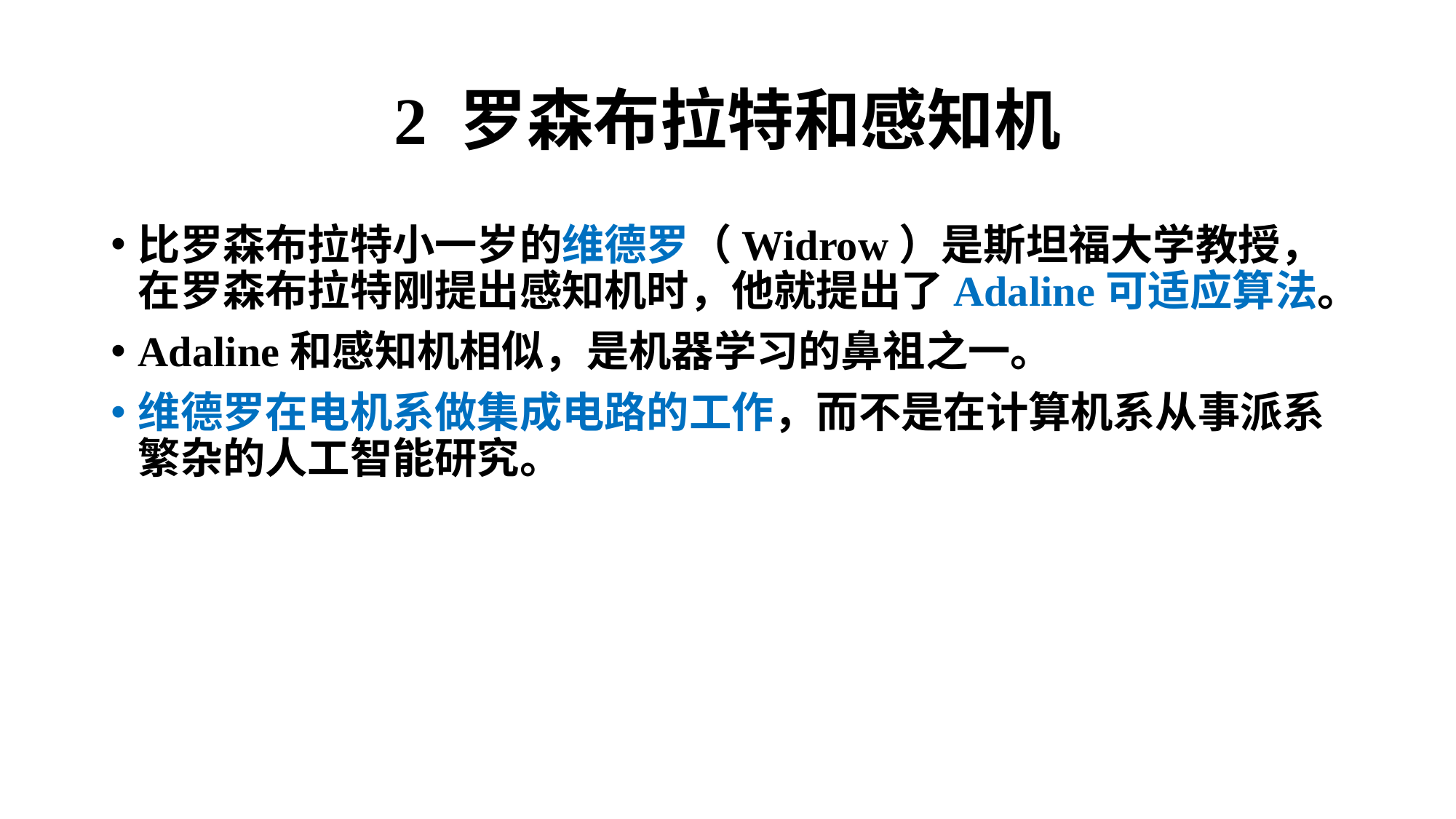

# 2 罗森布拉特和感知机
比罗森布拉特小一岁的维德罗（Widrow）是斯坦福大学教授，在罗森布拉特刚提出感知机时，他就提出了Adaline可适应算法。
Adaline和感知机相似，是机器学习的鼻祖之一。
维德罗在电机系做集成电路的工作，而不是在计算机系从事派系繁杂的人工智能研究。